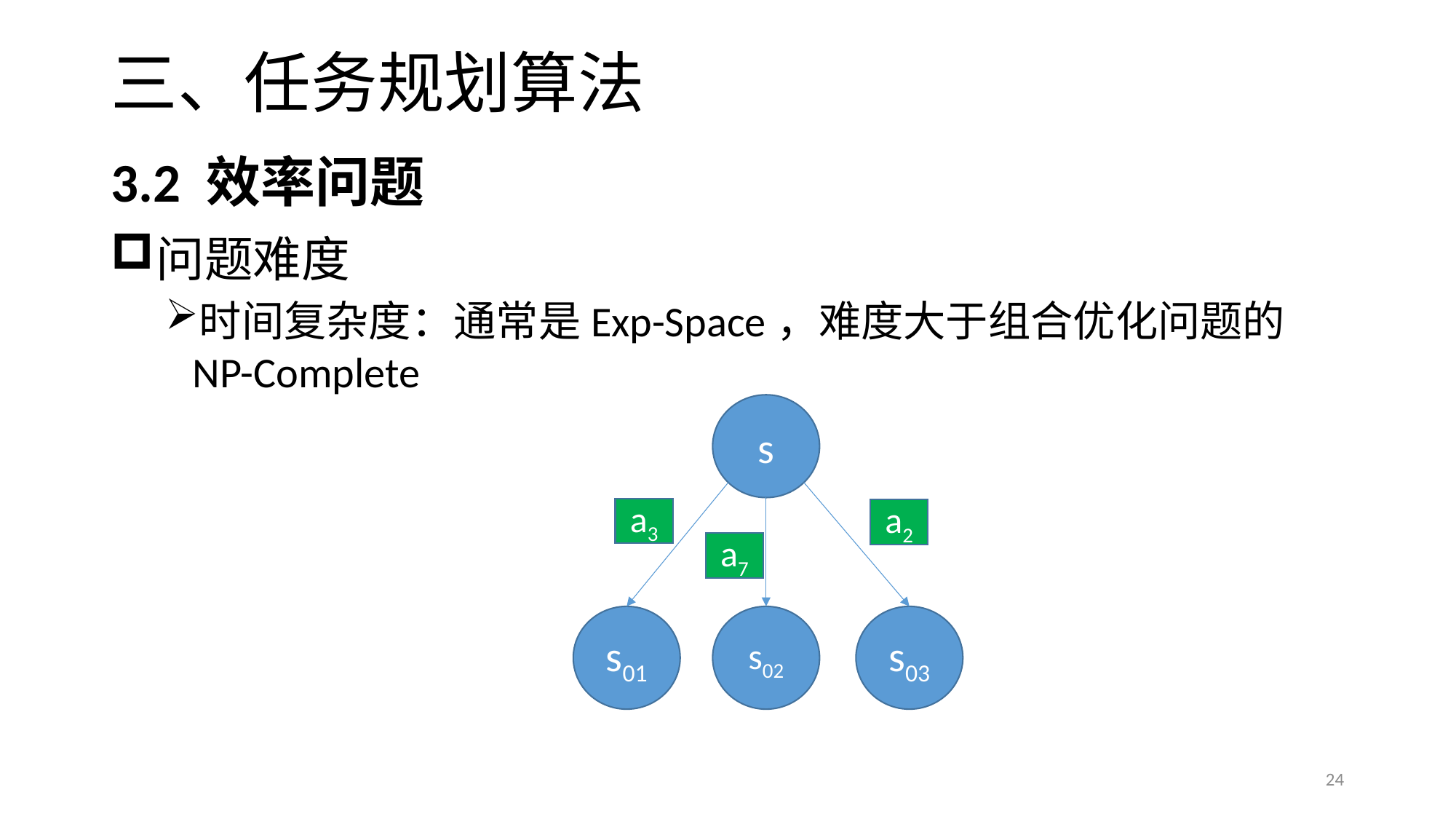

# 三、任务规划算法
3.2 效率问题
问题难度
时间复杂度：通常是Exp-Space，难度大于组合优化问题的NP-Complete

s
a3
a2
a7
s01
s02
s03
24